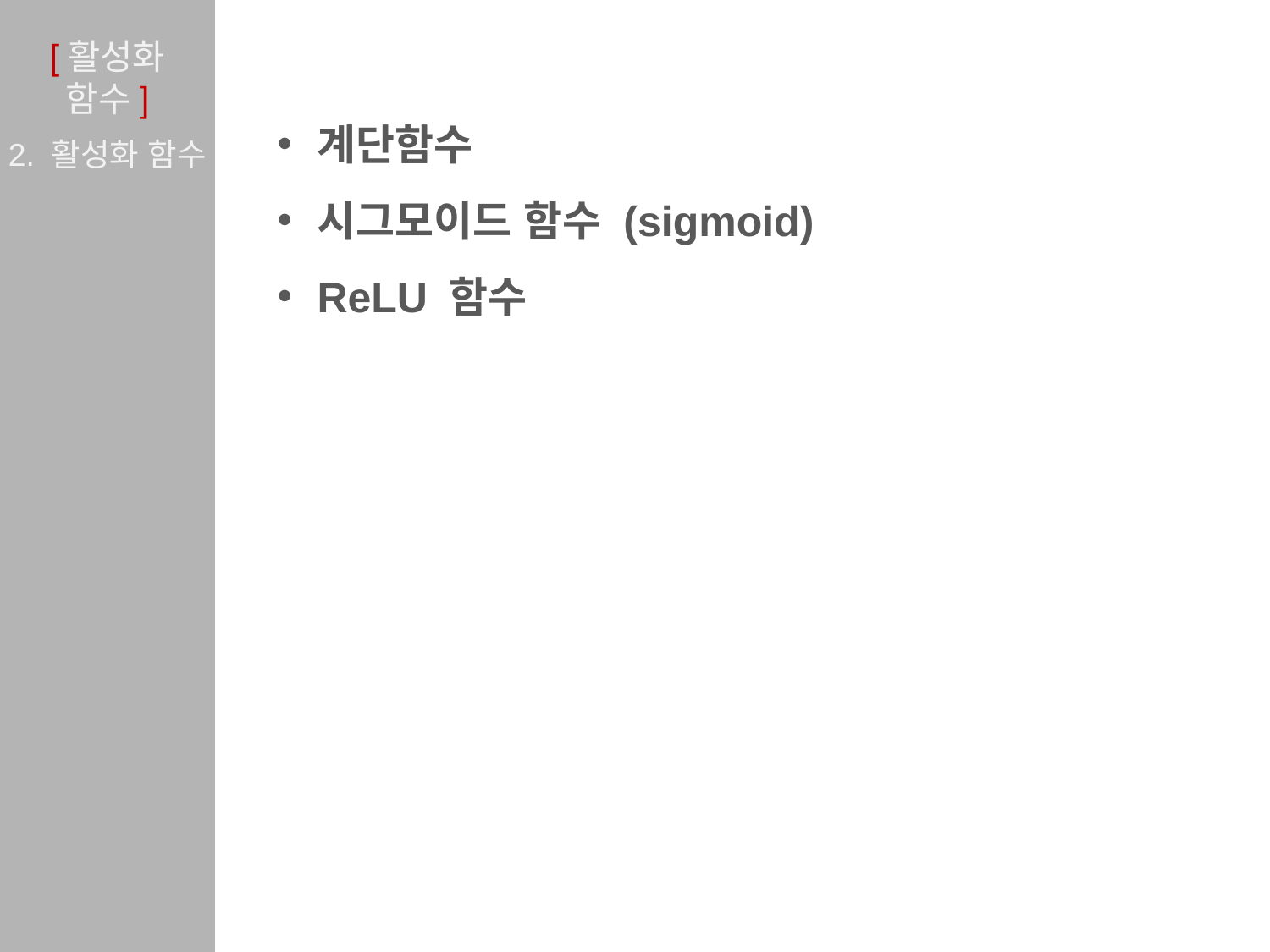

[활성화 함수]

계단함수
시그모이드 함수 (sigmoid)
ReLU 함수
2. 활성화 함수